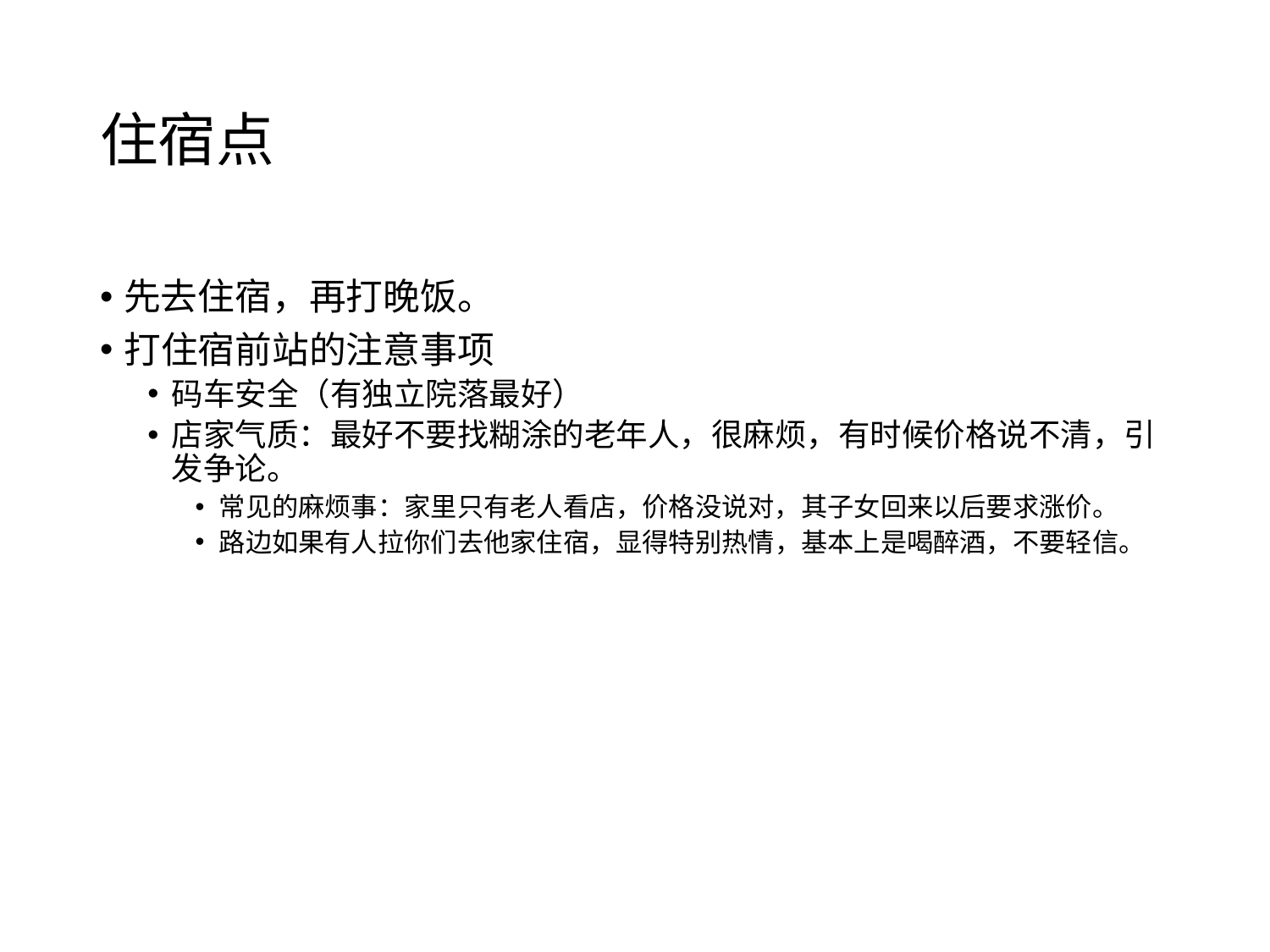

# 住宿点
先去住宿，再打晚饭。
打住宿前站的注意事项
码车安全（有独立院落最好）
店家气质：最好不要找糊涂的老年人，很麻烦，有时候价格说不清，引发争论。
常见的麻烦事：家里只有老人看店，价格没说对，其子女回来以后要求涨价。
路边如果有人拉你们去他家住宿，显得特别热情，基本上是喝醉酒，不要轻信。